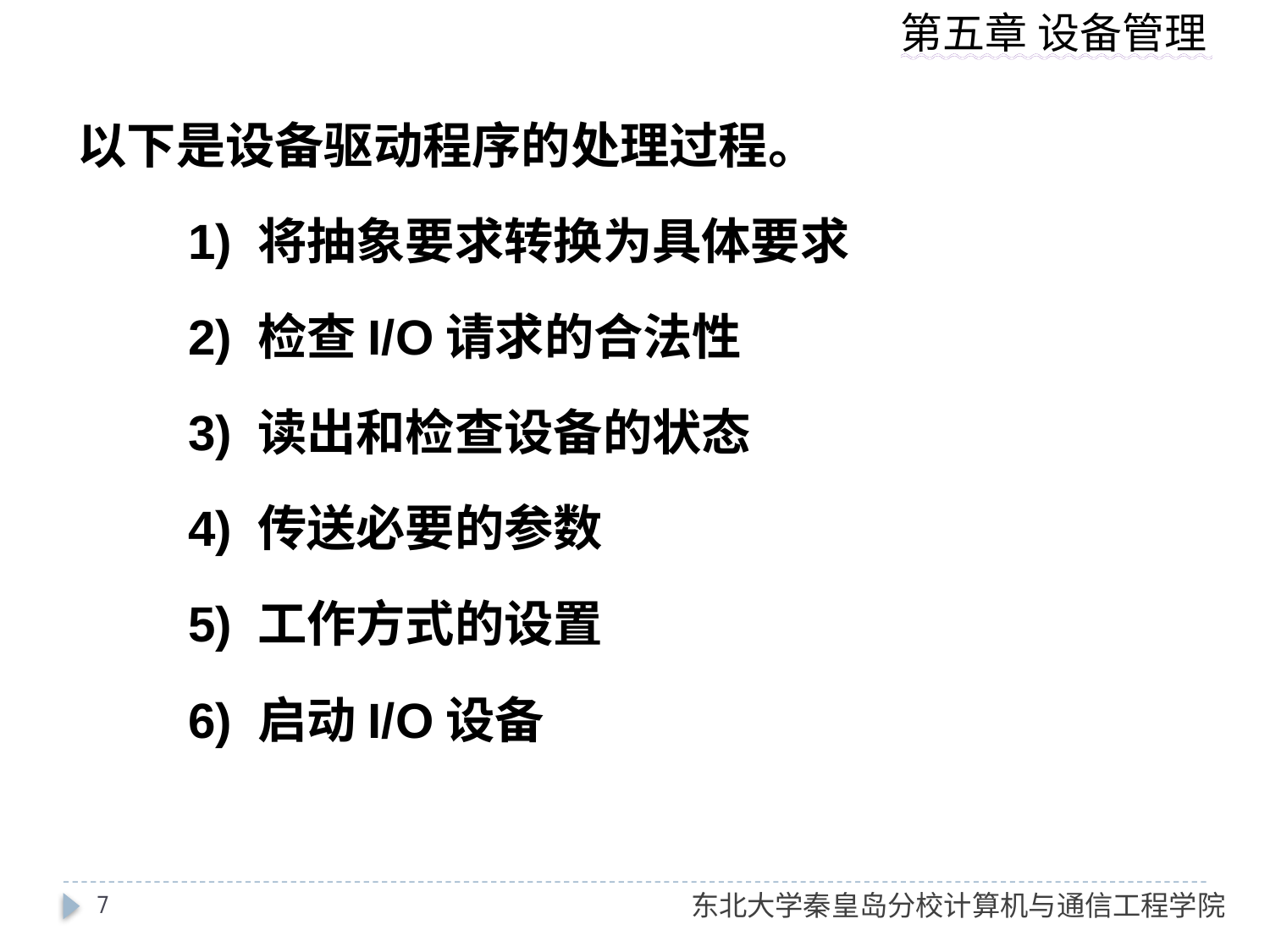

以下是设备驱动程序的处理过程。
　　1) 将抽象要求转换为具体要求
　　2) 检查I/O请求的合法性
　　3) 读出和检查设备的状态
　　4) 传送必要的参数
　　5) 工作方式的设置
　　6) 启动I/O设备

7